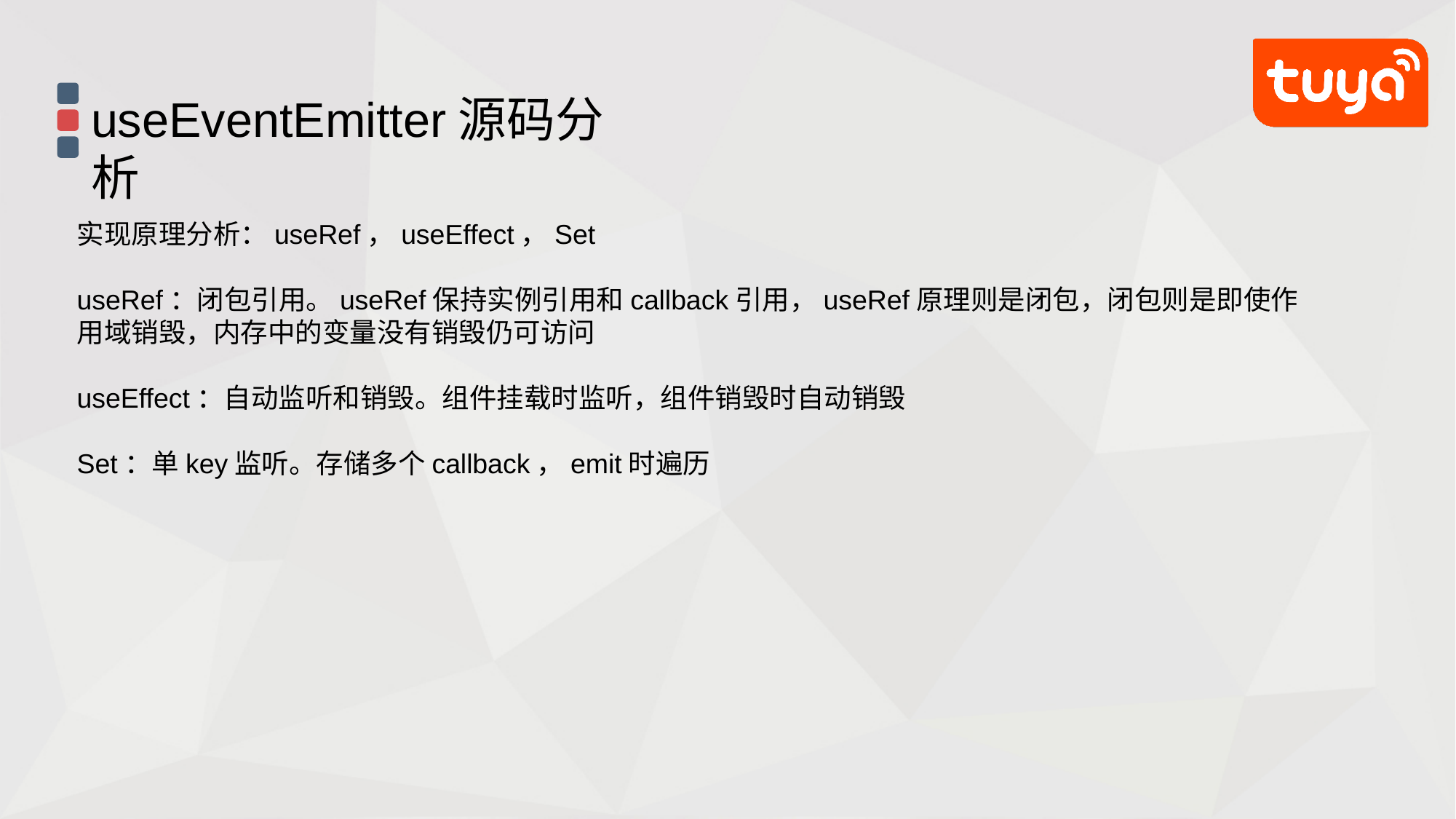

useEventEmitter源码分析
实现原理分析：useRef，useEffect，Set

useRef：闭包引用。useRef保持实例引用和callback引用，useRef原理则是闭包，闭包则是即使作用域销毁，内存中的变量没有销毁仍可访问

useEffect：自动监听和销毁。组件挂载时监听，组件销毁时自动销毁

Set：单key监听。存储多个callback，emit时遍历